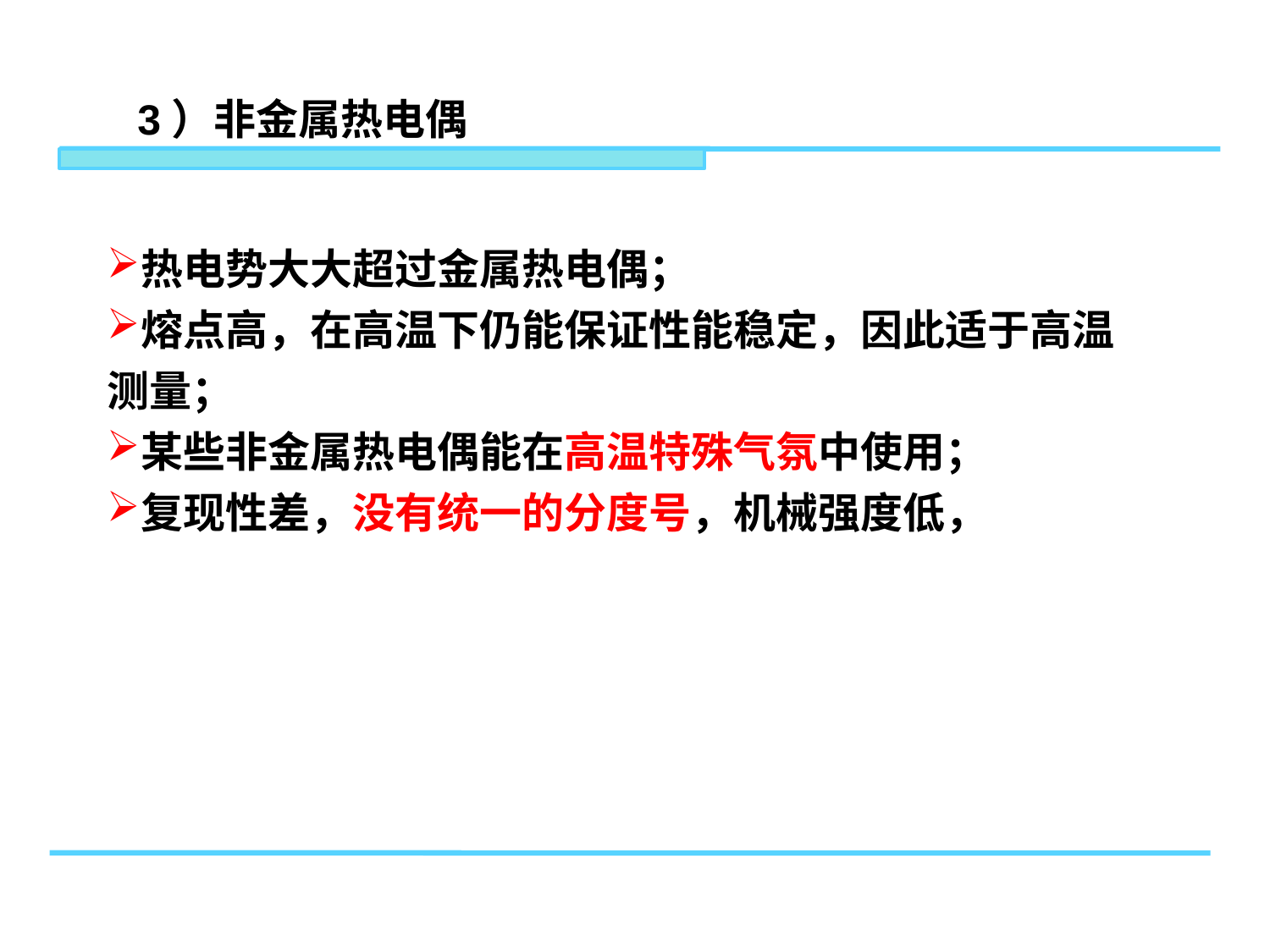

3）非金属热电偶
热电势大大超过金属热电偶；
熔点高，在高温下仍能保证性能稳定，因此适于高温测量；
某些非金属热电偶能在高温特殊气氛中使用；
复现性差，没有统一的分度号，机械强度低，